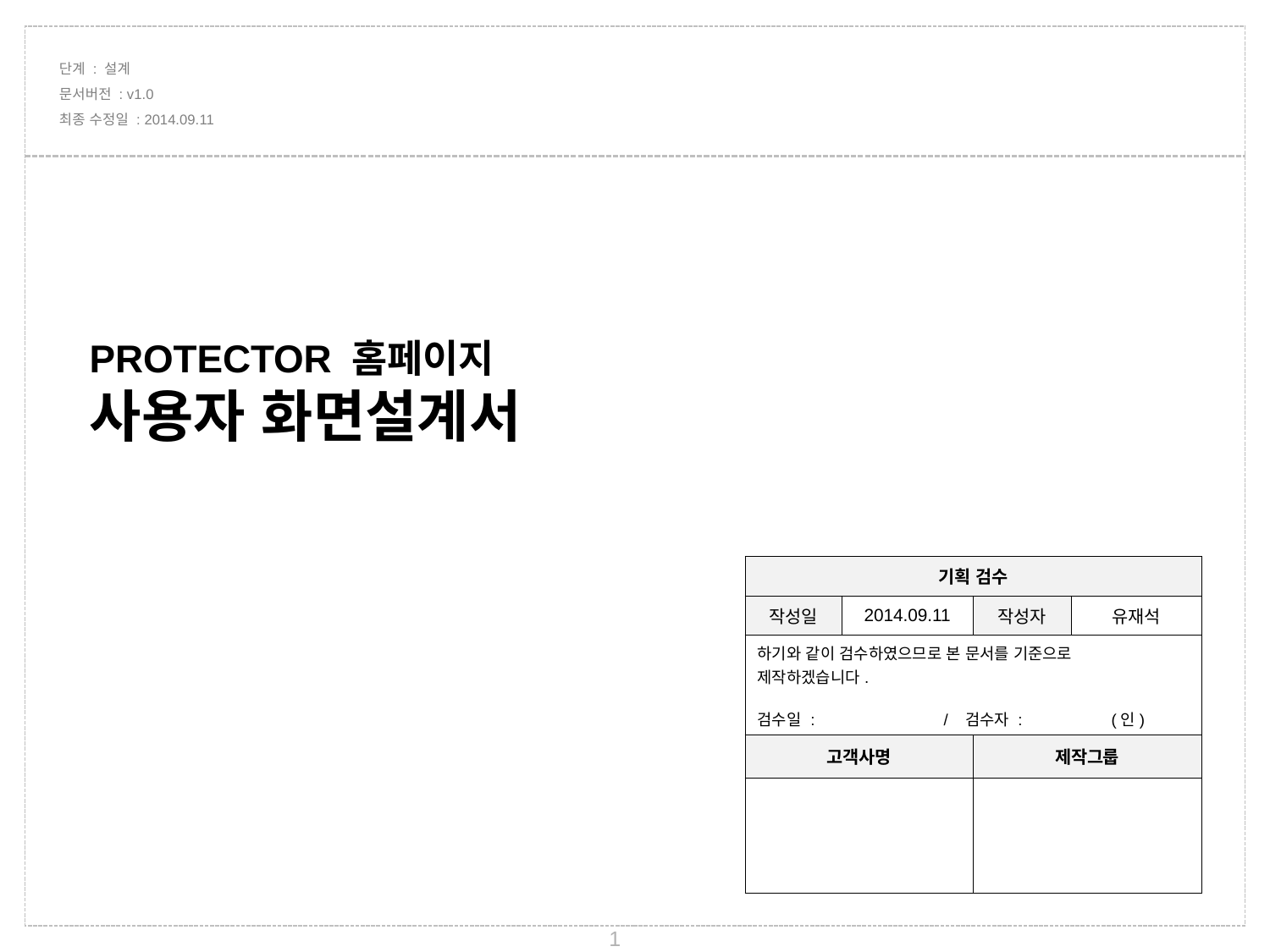

PROTECTOR 홈페이지
사용자 화면설계서
| 기획 검수 |  |  |  |
| --- | --- | --- | --- |
| 작성일 | 2014.09.11 | 작성자 | 유재석 |
| 하기와 같이 검수하였으므로 본 문서를 기준으로 제작하겠습니다. 검수일 : / 검수자 : (인) |  |  |  |
| 고객사명 |  | 제작그룹 |  |
|  |  |  |  |
1